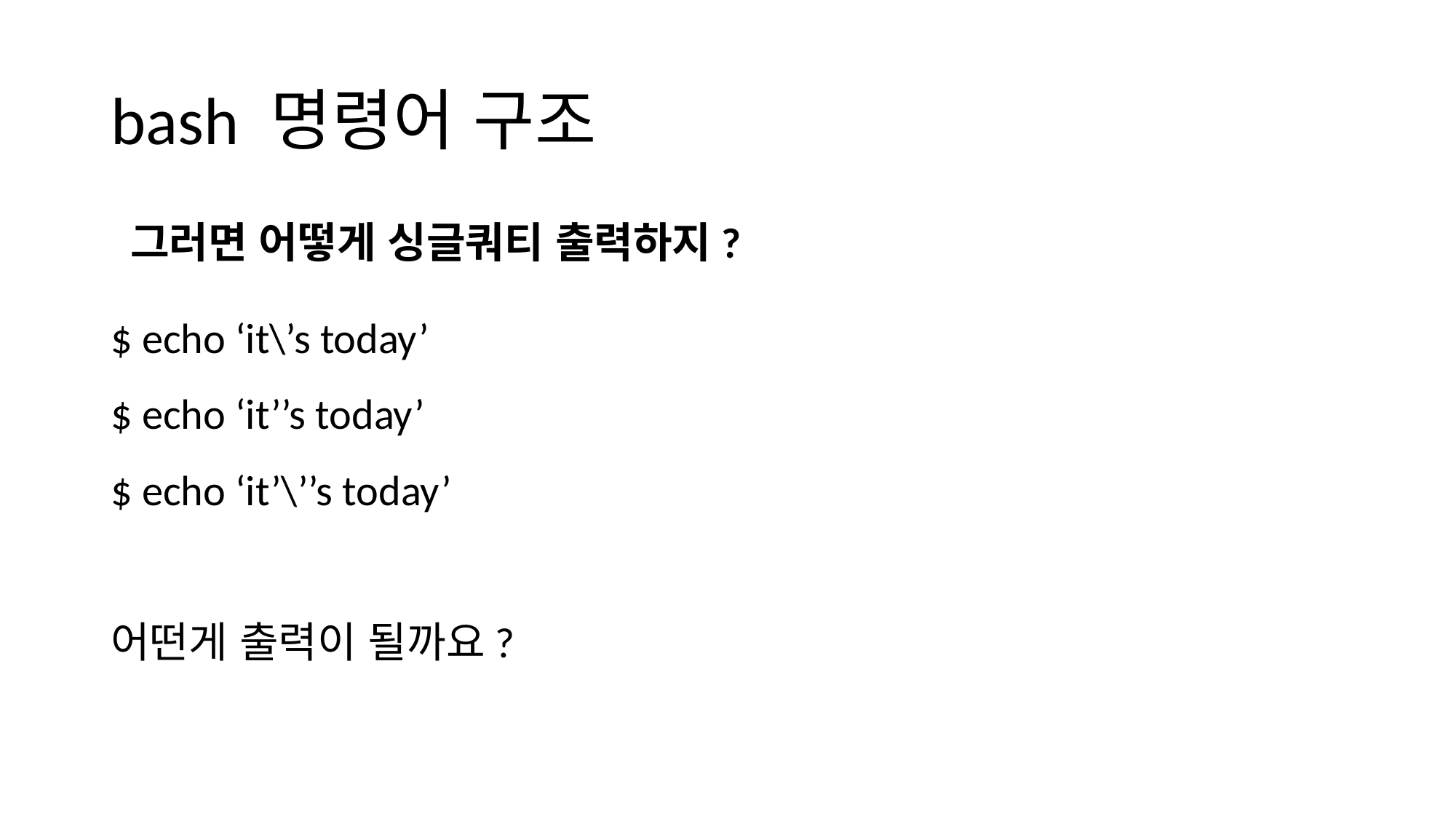

# bash 명령어 구조
그러면 어떻게 싱글쿼티 출력하지?
$ echo ‘it\’s today’
$ echo ‘it’’s today’
$ echo ‘it’\’’s today’

어떤게 출력이 될까요?